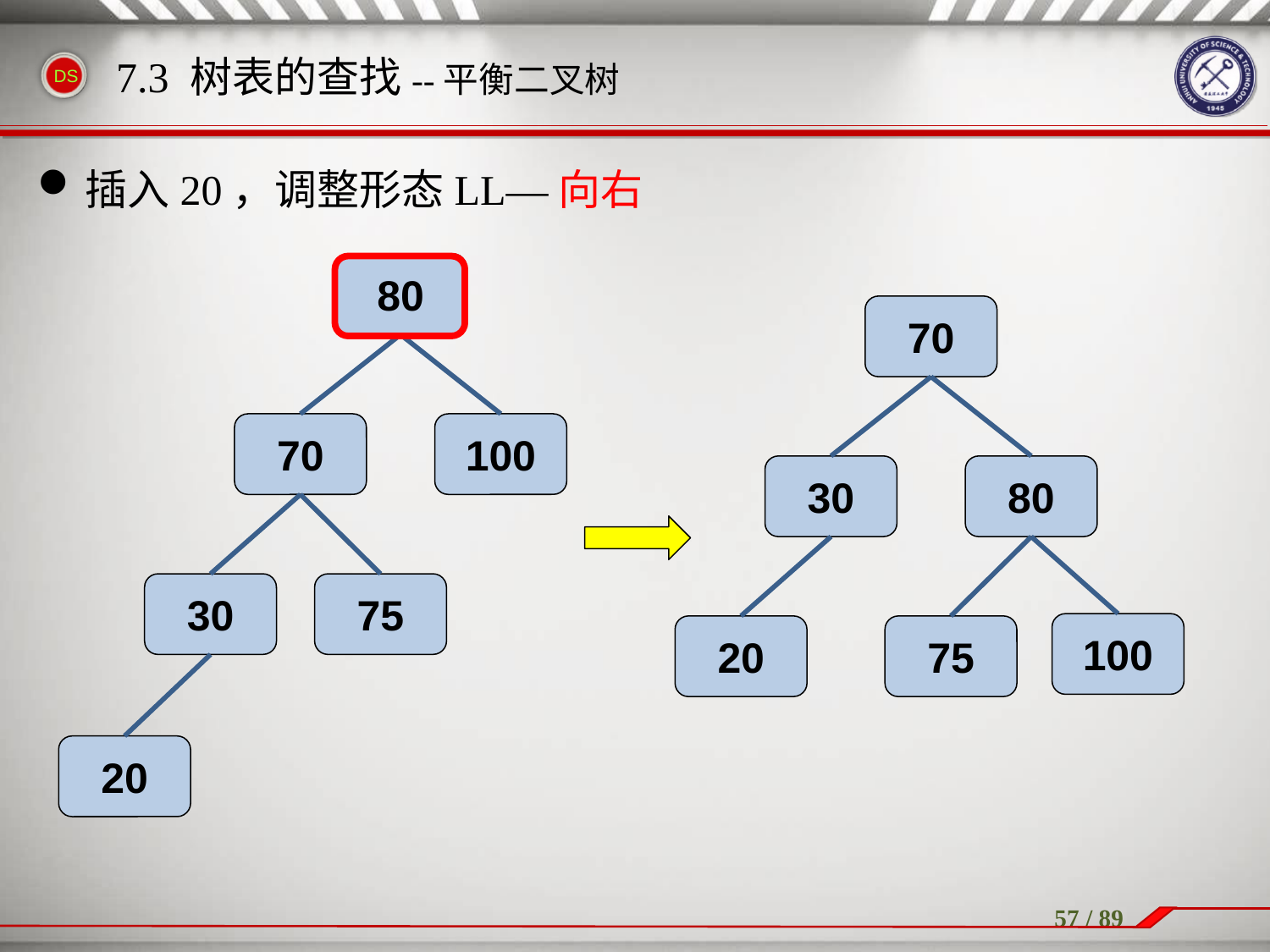

7.3 树表的查找--平衡二叉树
插入20，调整形态LL—向右
80

70
30
80
100
20
75
70
100

30
75
20